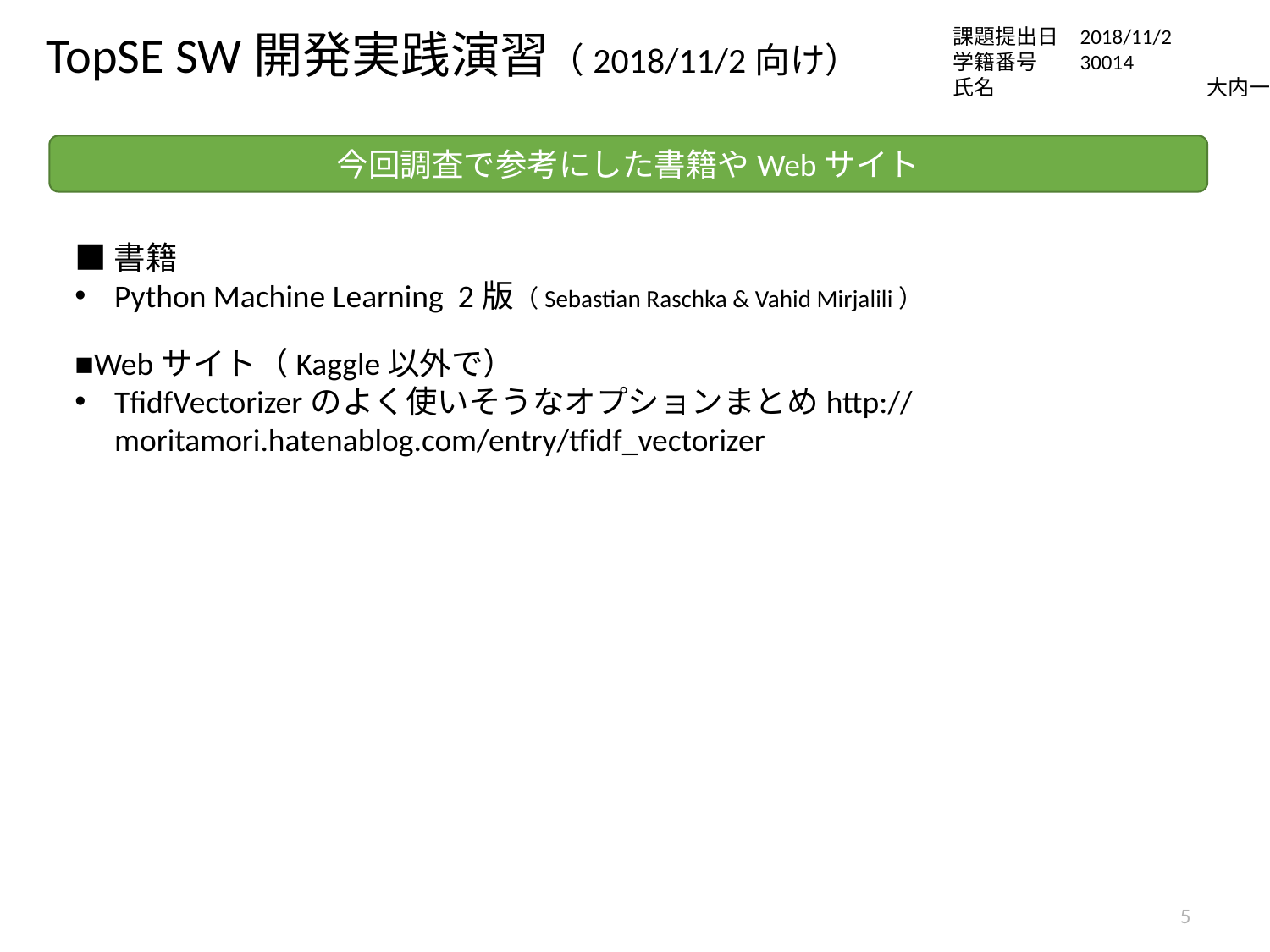

TopSE SW開発実践演習（2018/11/2向け）
今回調査で参考にした書籍やWebサイト
■書籍
Python Machine Learning  2版（Sebastian Raschka & Vahid Mirjalili）

■Webサイト（Kaggle以外で）
TfidfVectorizerのよく使いそうなオプションまとめhttp://moritamori.hatenablog.com/entry/tfidf_vectorizer
5